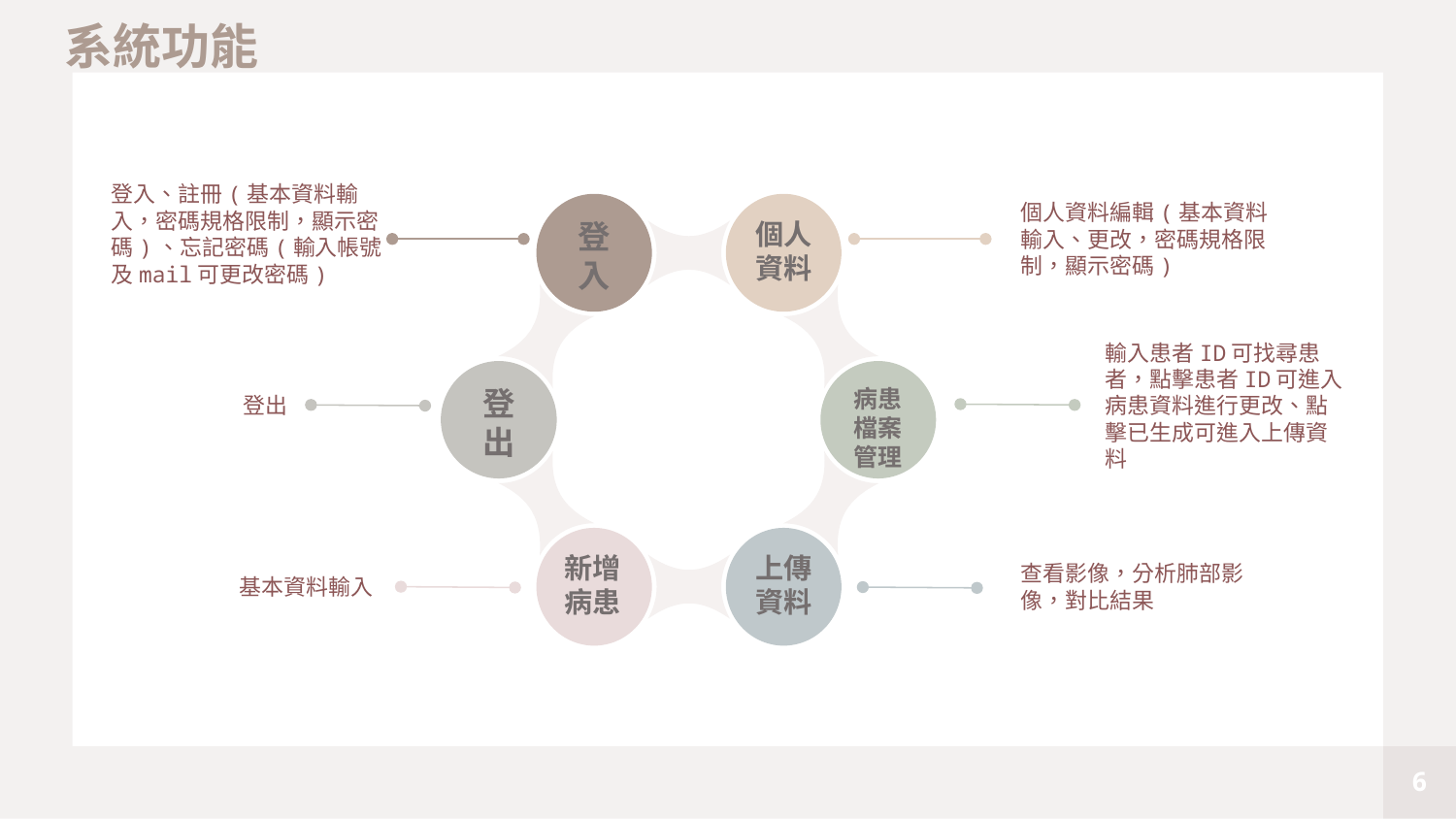

系統功能
登入、註冊(基本資料輸入，密碼規格限制，顯示密碼)、忘記密碼(輸入帳號及mail可更改密碼)
個人資料編輯(基本資料輸入、更改，密碼規格限制，顯示密碼)
登入
個人資料

登出
病患檔案管理

新增病患

上傳資料

輸入患者ID可找尋患者，點擊患者ID可進入病患資料進行更改、點擊已生成可進入上傳資料
登出
查看影像，分析肺部影像，對比結果
基本資料輸入
6